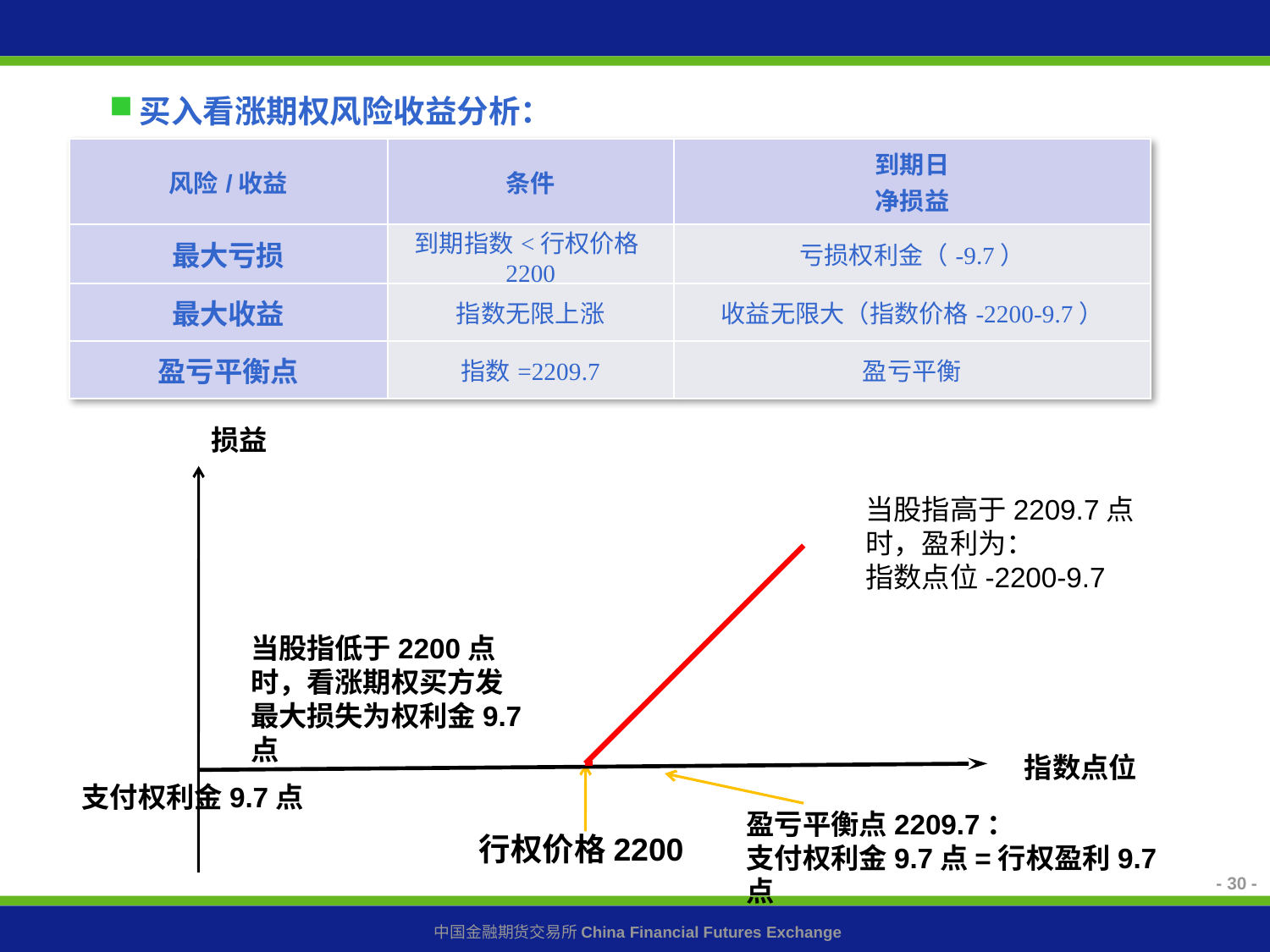

买入看涨期权风险收益分析：
| 风险/收益 | 条件 | 到期日 净损益 |
| --- | --- | --- |
| 最大亏损 | 到期指数<行权价格2200 | 亏损权利金（-9.7） |
| 最大收益 | 指数无限上涨 | 收益无限大（指数价格-2200-9.7） |
| 盈亏平衡点 | 指数=2209.7 | 盈亏平衡 |
损益
当股指高于2209.7点时，盈利为：
指数点位-2200-9.7
当股指低于2200点时，看涨期权买方发最大损失为权利金9.7点
指数点位

支付权利金9.7点
盈亏平衡点2209.7：
支付权利金9.7点=行权盈利9.7点
行权价格2200
- 30 -